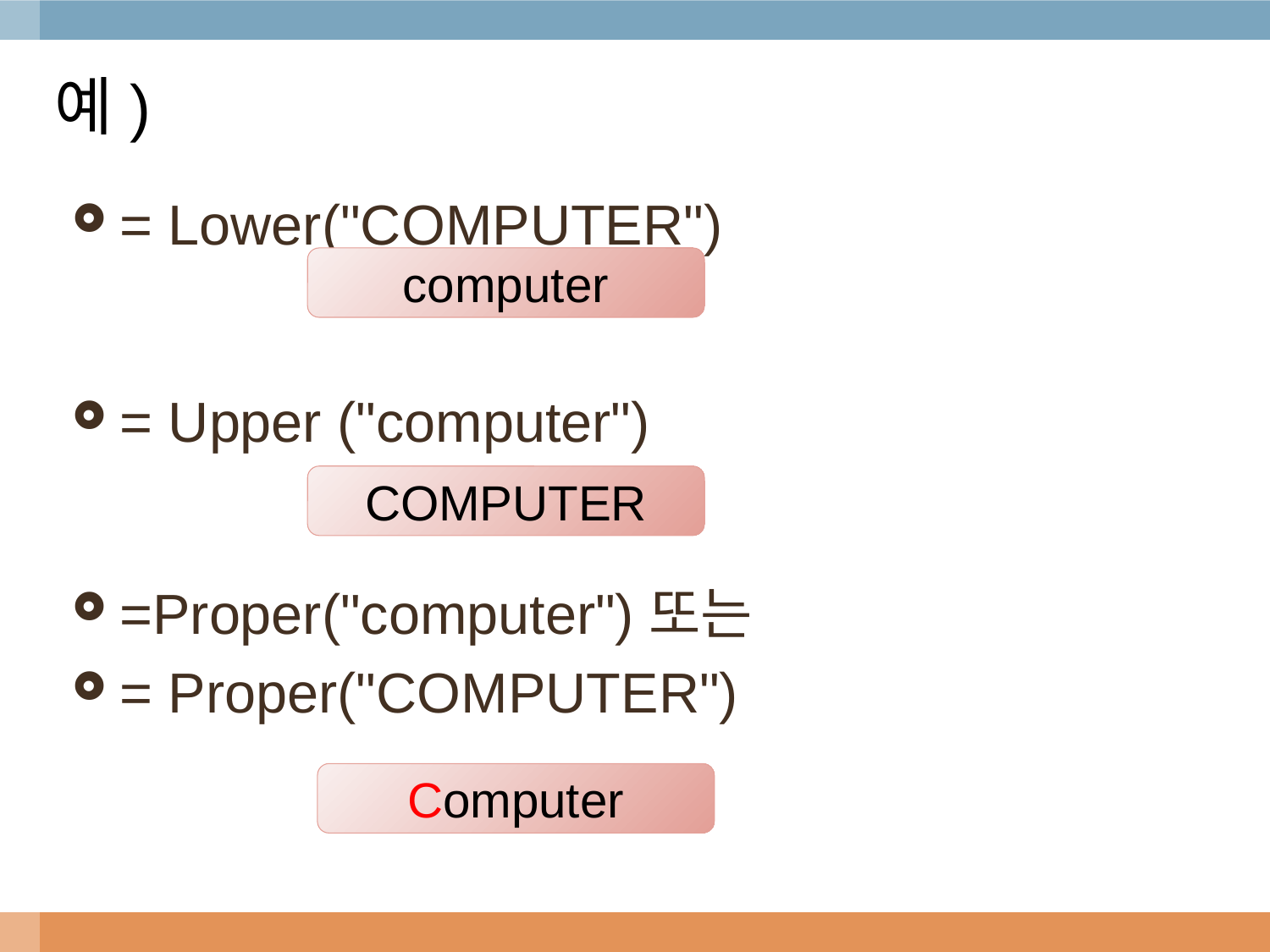

# 예)
= Lower("COMPUTER")

= Upper ("computer")

=Proper("computer")또는
= Proper("COMPUTER")
computer
COMPUTER
Computer